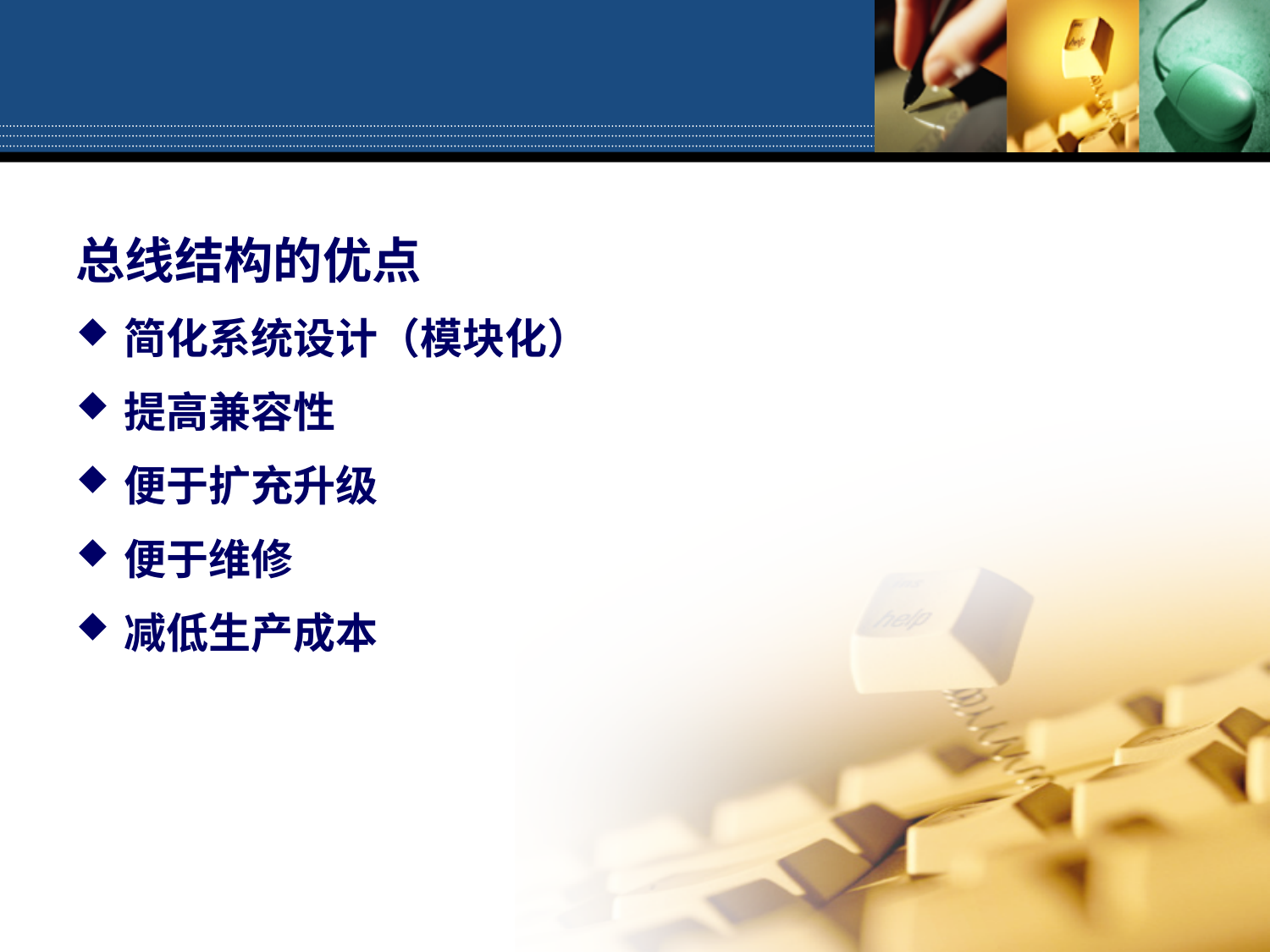

总线结构的优点
简化系统设计（模块化）
提高兼容性
便于扩充升级
便于维修
减低生产成本